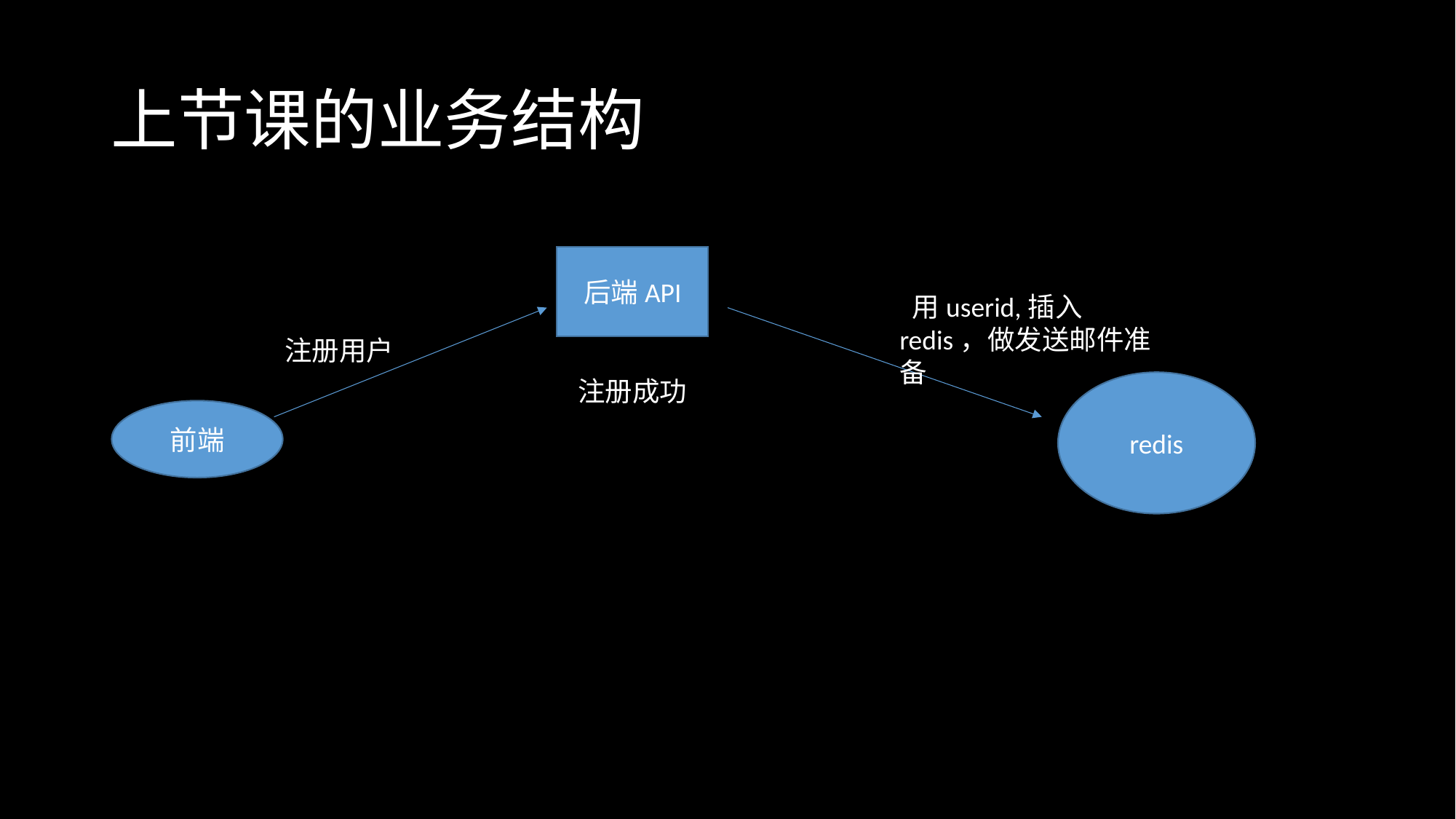

# 上节课的业务结构
后端API
 用userid,插入redis，做发送邮件准备
注册用户
注册成功
redis
前端